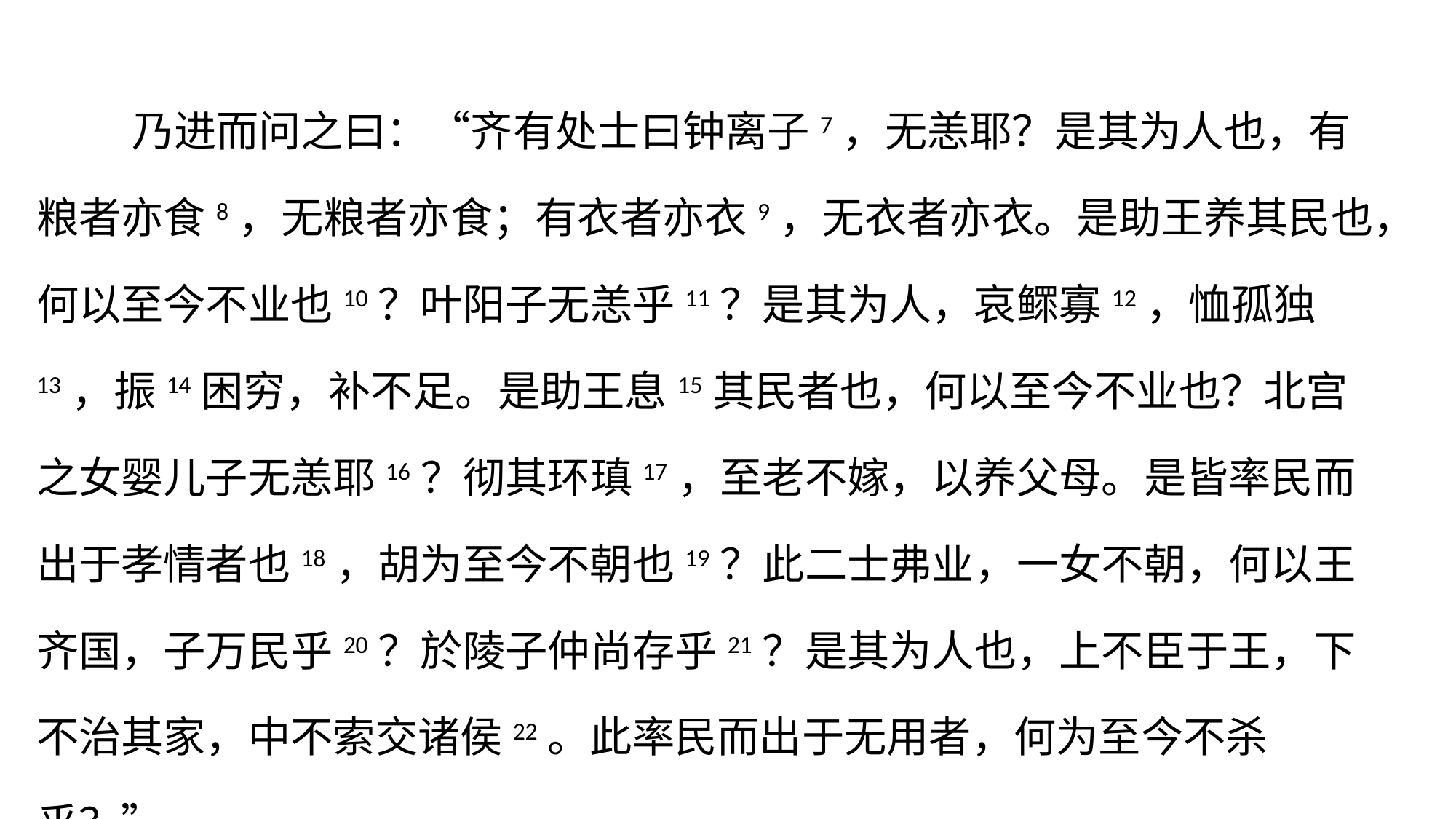

乃进而问之曰：“齐有处士曰钟离子7，无恙耶？是其为人也，有粮者亦食8，无粮者亦食；有衣者亦衣9，无衣者亦衣。是助王养其民也，何以至今不业也10？叶阳子无恙乎11？是其为人，哀鳏寡12，恤孤独13，振14困穷，补不足。是助王息15其民者也，何以至今不业也？北宫之女婴儿子无恙耶16？彻其环瑱17，至老不嫁，以养父母。是皆率民而出于孝情者也18，胡为至今不朝也19？此二士弗业，一女不朝，何以王齐国，子万民乎20？於陵子仲尚存乎21？是其为人也，上不臣于王，下不治其家，中不索交诸侯22。此率民而出于无用者，何为至今不杀乎？”